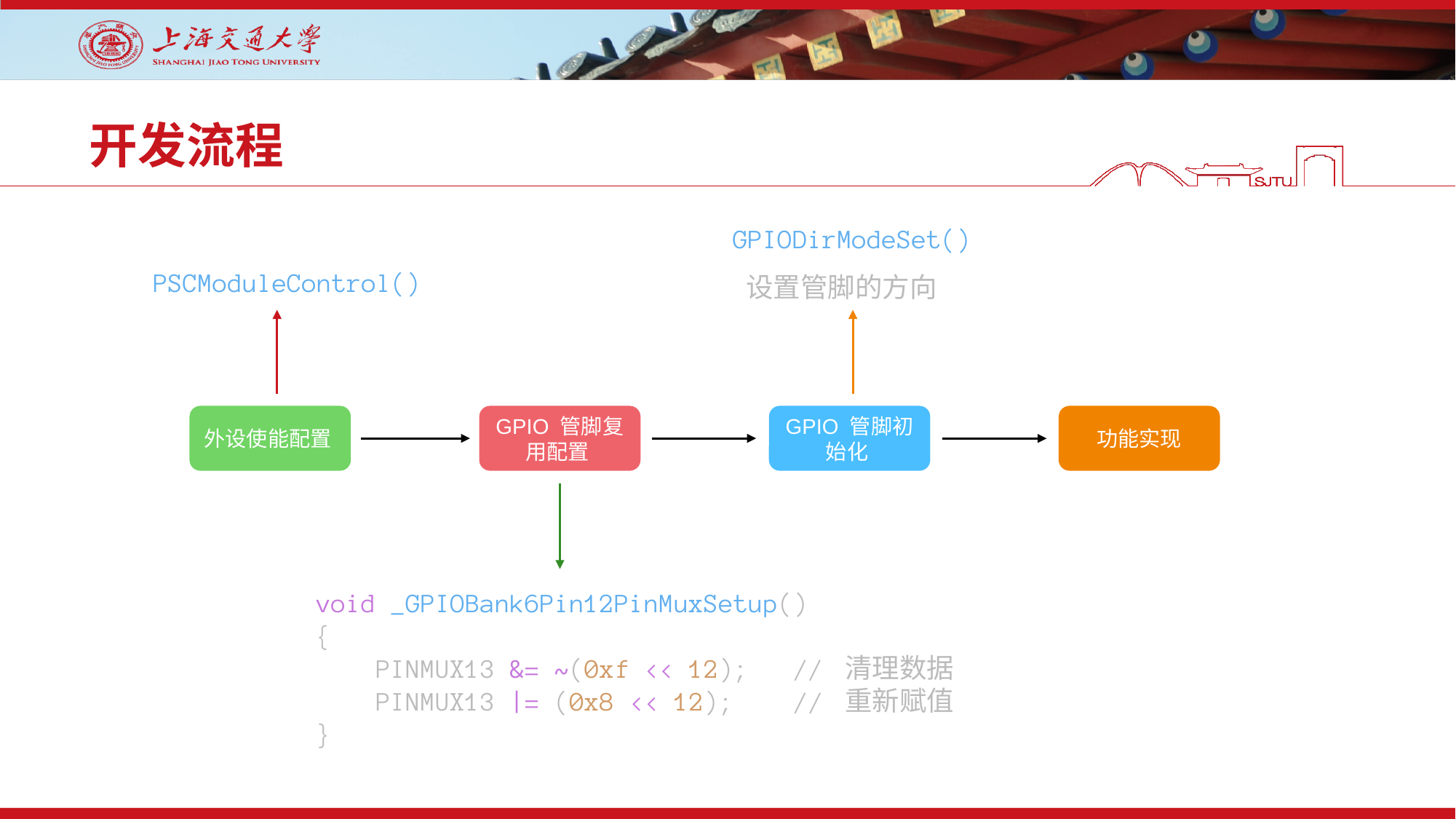

# 开发流程
GPIODirModeSet()
 设置管脚的方向
PSCModuleControl()
外设使能配置
GPIO 管脚复用配置
GPIO 管脚初始化
功能实现
void _GPIOBank6Pin12PinMuxSetup()
{
    PINMUX13 &= ~(0xf << 12);   // 清理数据
    PINMUX13 |= (0x8 << 12);    // 重新赋值
}